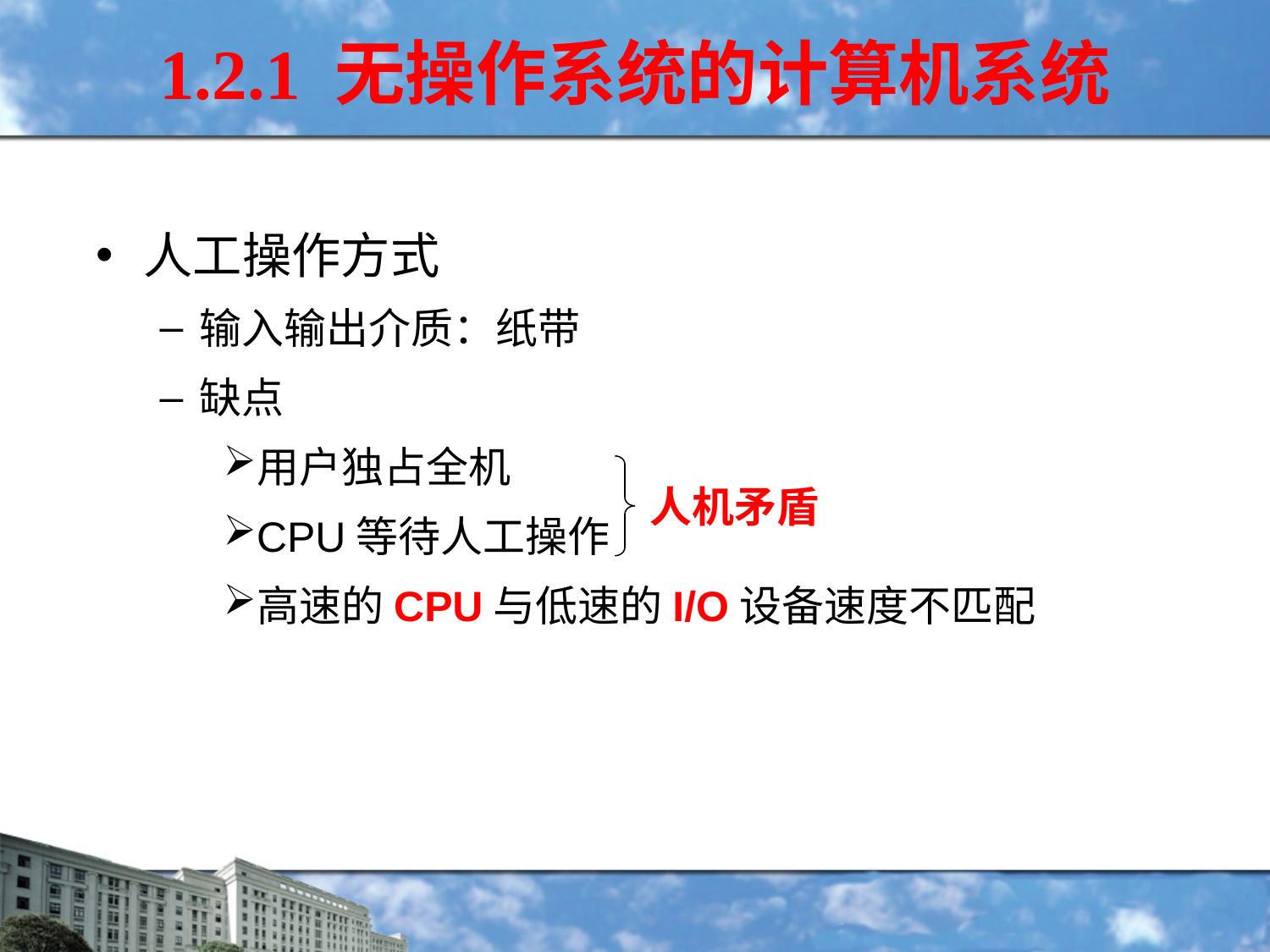

# 1.2.1 无操作系统的计算机系统
人工操作方式
输入输出介质：纸带
缺点
用户独占全机
CPU等待人工操作
高速的CPU与低速的I/O设备速度不匹配

人机矛盾